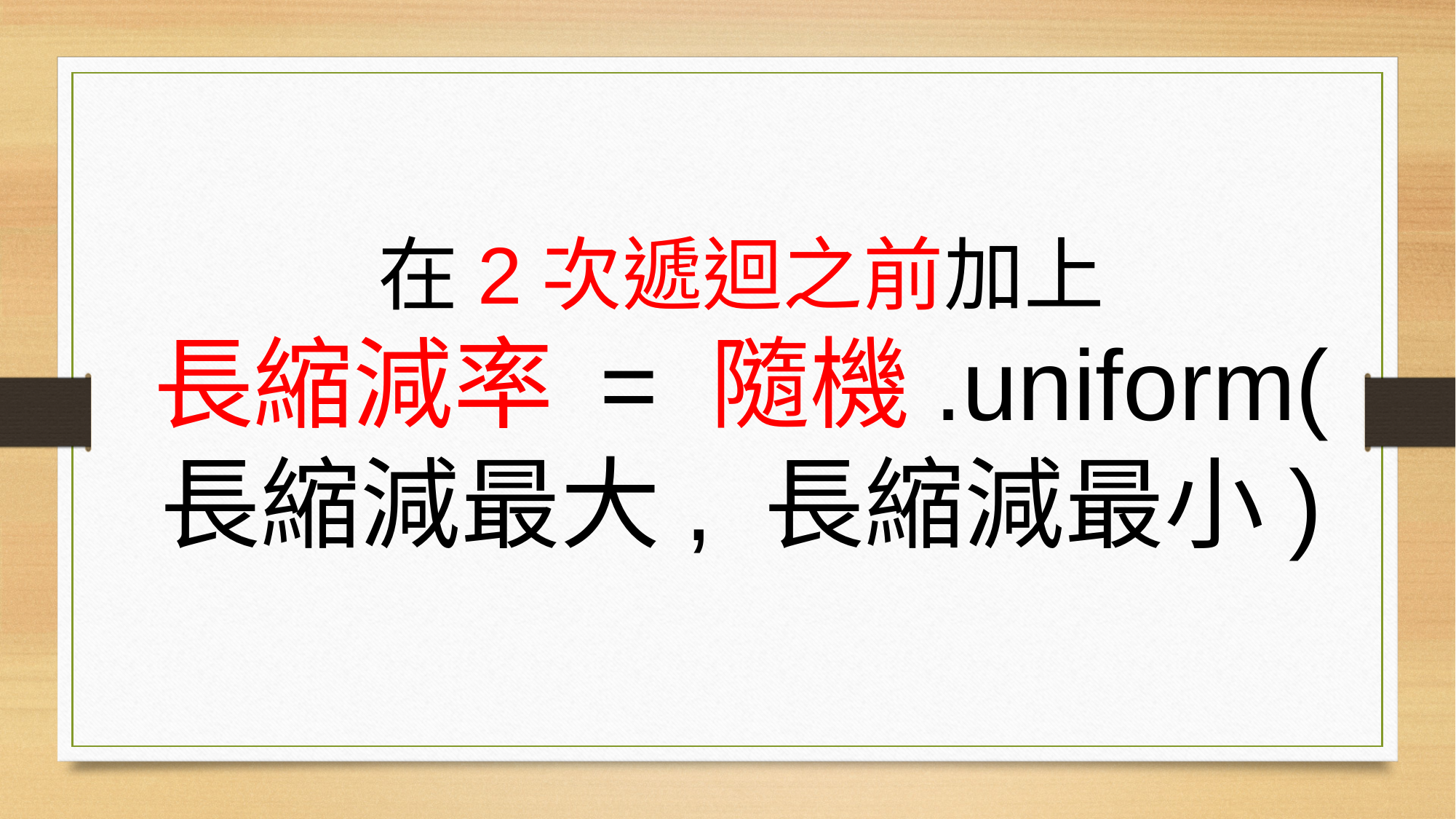

# 在2次遞迴之前加上 長縮減率 = 隨機.uniform( 長縮減最大, 長縮減最小)